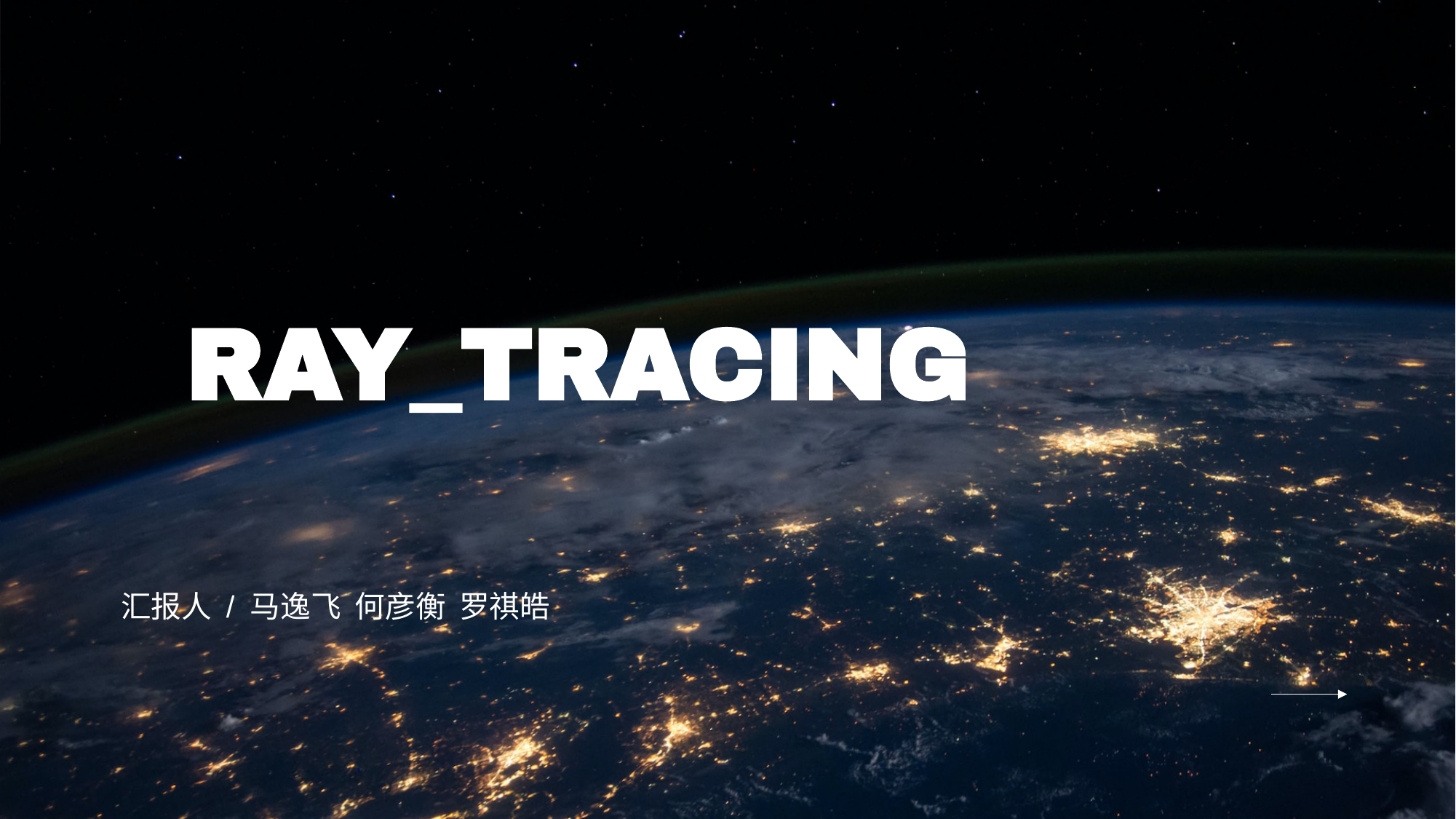

# RAY_TRACING
汇报人 / 马逸飞  何彦衡  罗祺皓